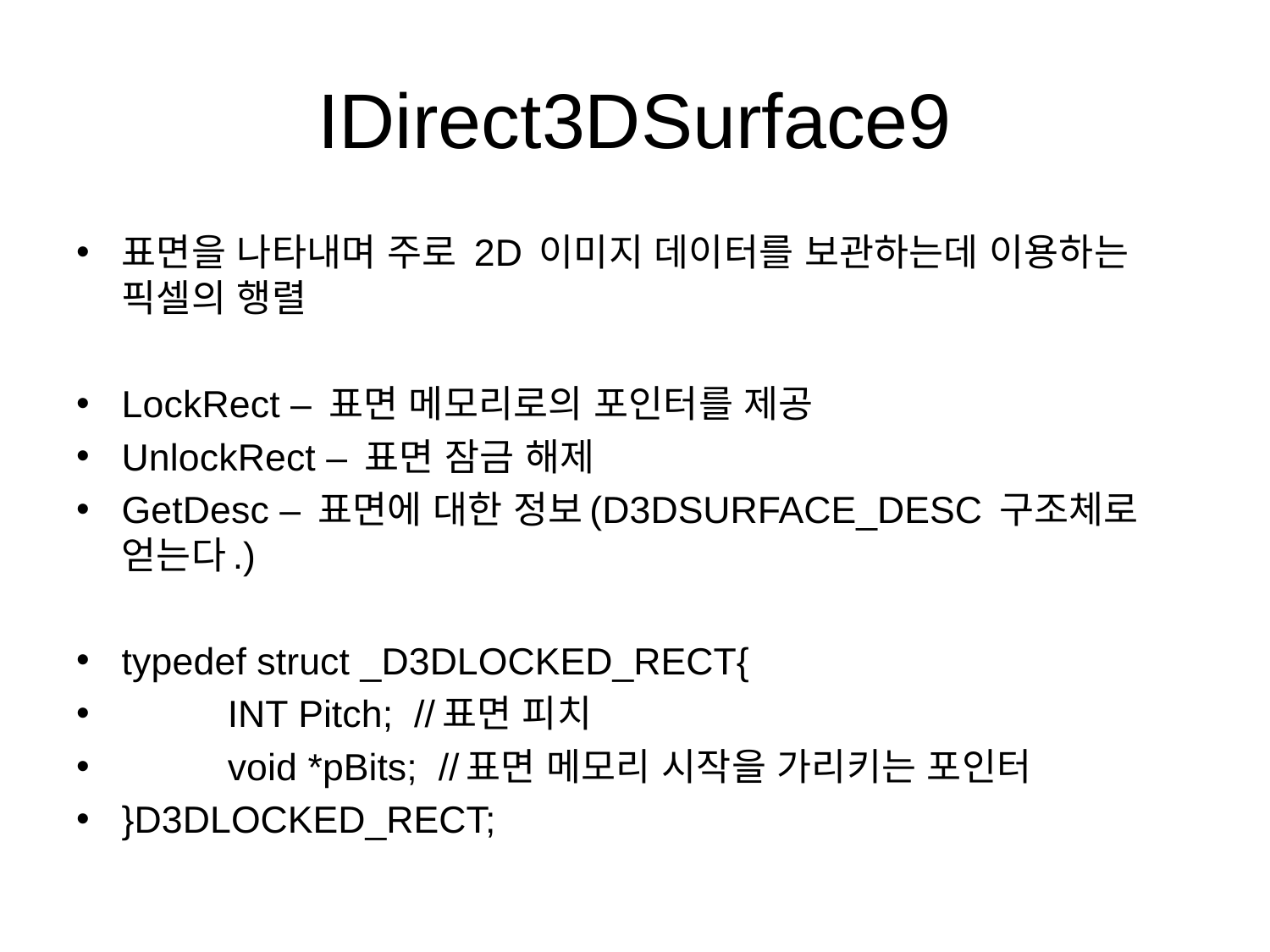

# IDirect3DSurface9
표면을 나타내며 주로 2D 이미지 데이터를 보관하는데 이용하는 픽셀의 행렬

LockRect – 표면 메모리로의 포인터를 제공
UnlockRect – 표면 잠금 해제
GetDesc – 표면에 대한 정보(D3DSURFACE_DESC 구조체로 얻는다.)

typedef struct _D3DLOCKED_RECT{
          INT Pitch;  //표면 피치
          void *pBits;  //표면 메모리 시작을 가리키는 포인터
}D3DLOCKED_RECT;